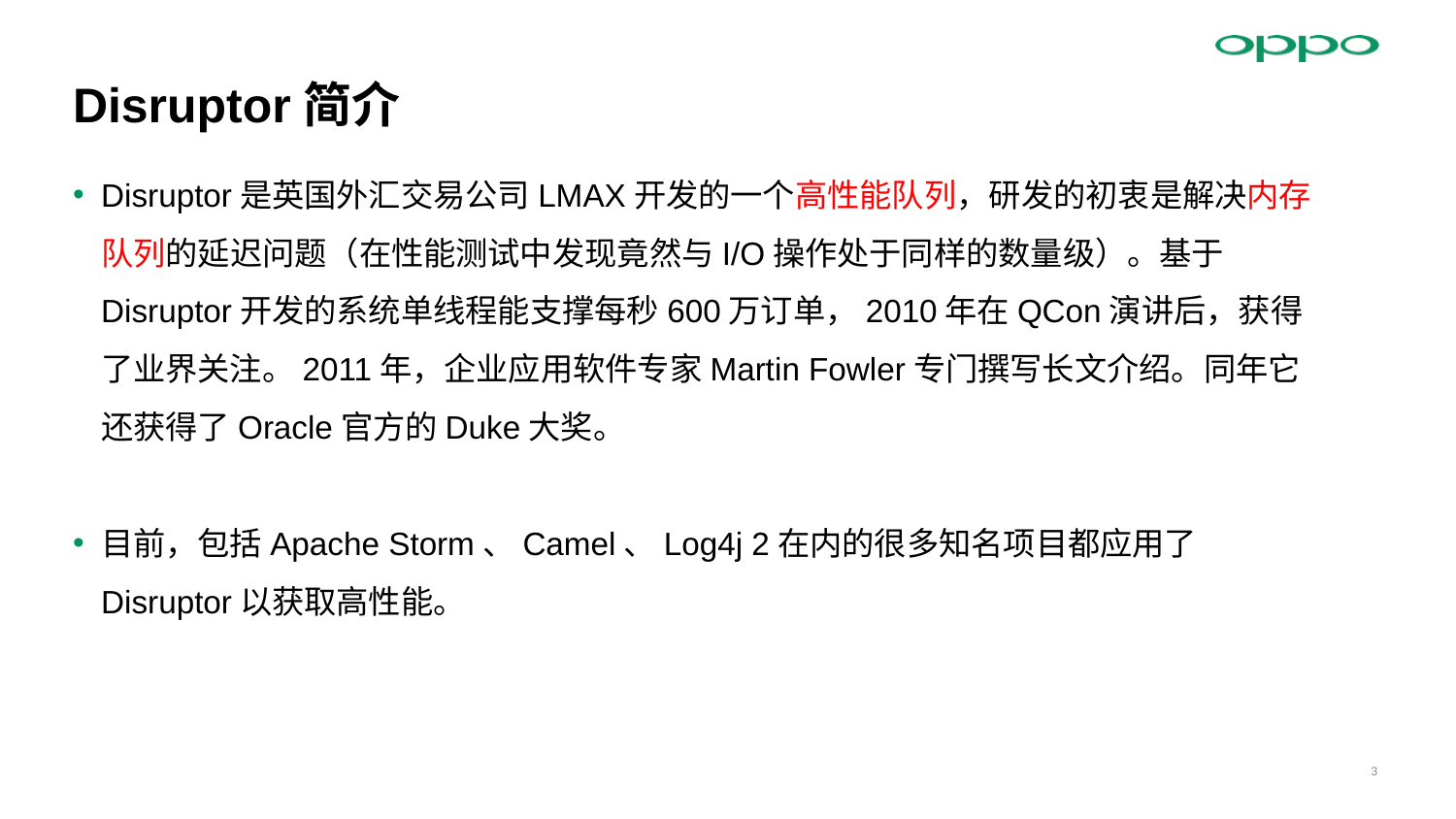

# Disruptor简介
Disruptor是英国外汇交易公司LMAX开发的一个高性能队列，研发的初衷是解决内存队列的延迟问题（在性能测试中发现竟然与I/O操作处于同样的数量级）。基于Disruptor开发的系统单线程能支撑每秒600万订单，2010年在QCon演讲后，获得了业界关注。2011年，企业应用软件专家Martin Fowler专门撰写长文介绍。同年它还获得了Oracle官方的Duke大奖。

目前，包括Apache Storm、Camel、Log4j 2在内的很多知名项目都应用了Disruptor以获取高性能。